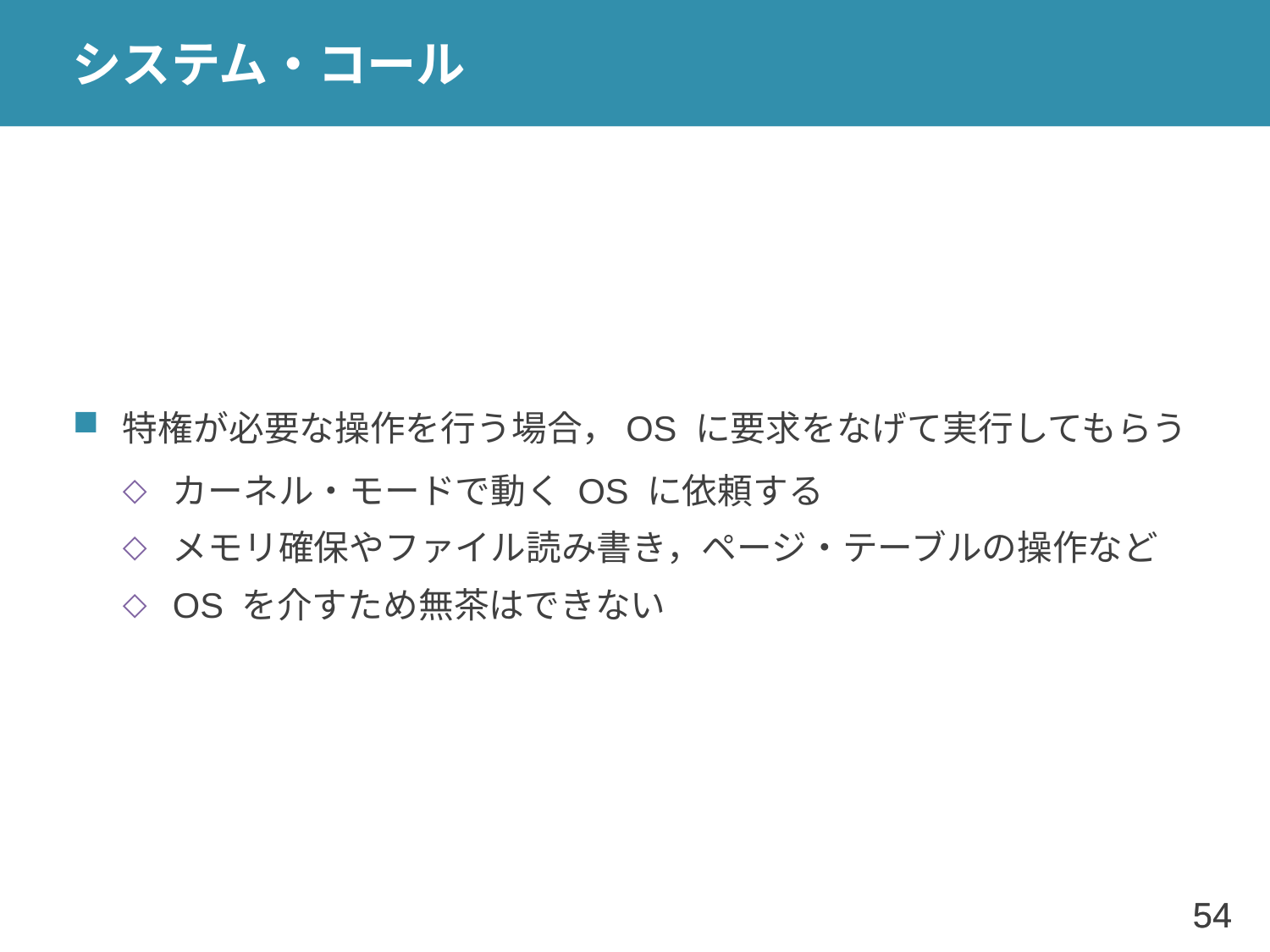

# システム・コール
特権が必要な操作を行う場合，OS に要求をなげて実行してもらう
カーネル・モードで動く OS に依頼する
メモリ確保やファイル読み書き，ページ・テーブルの操作など
OS を介すため無茶はできない